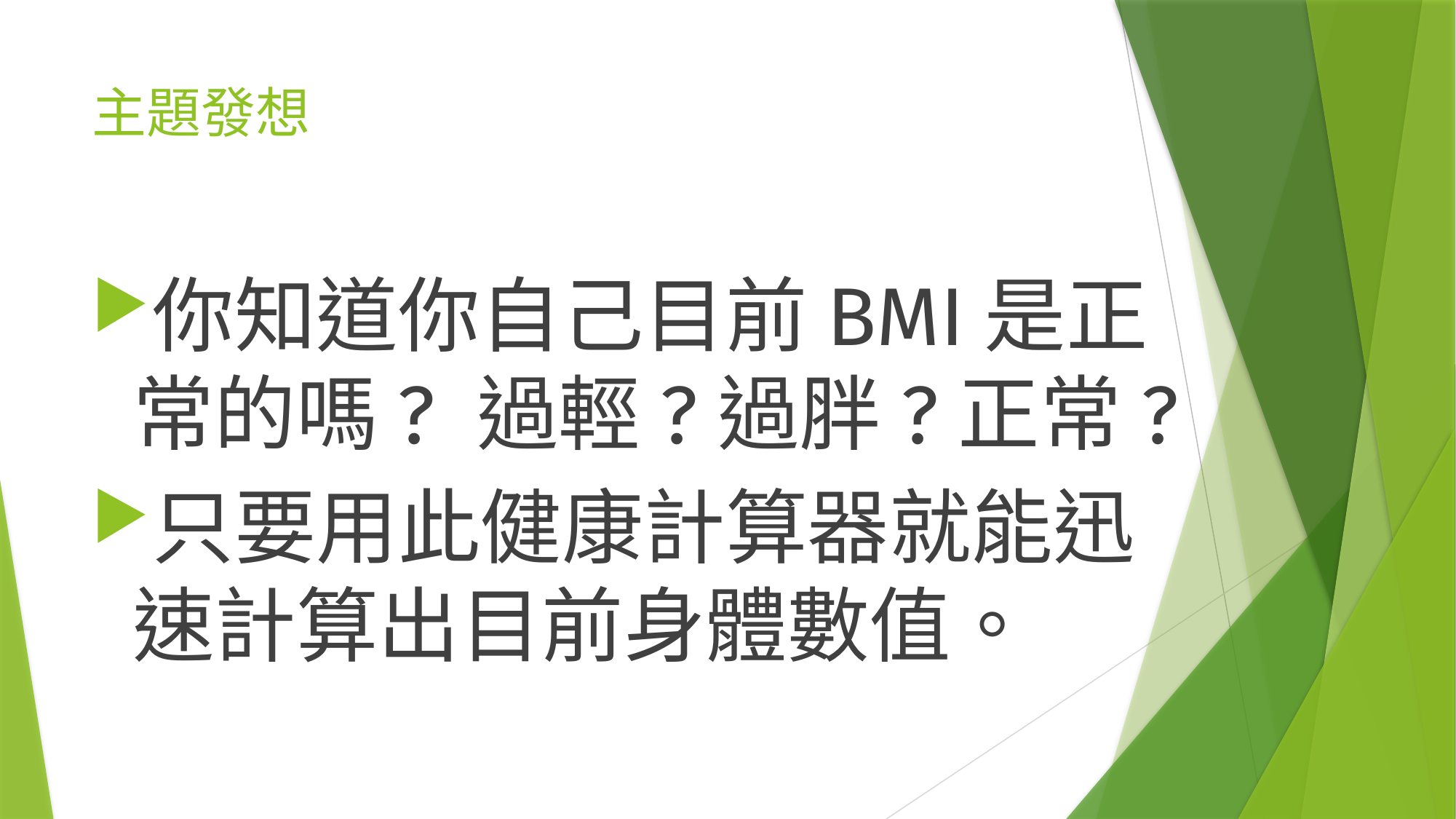

# 主題發想
你知道你自己目前BMI是正常的嗎? 過輕?過胖?正常?
只要用此健康計算器就能迅速計算出目前身體數值。